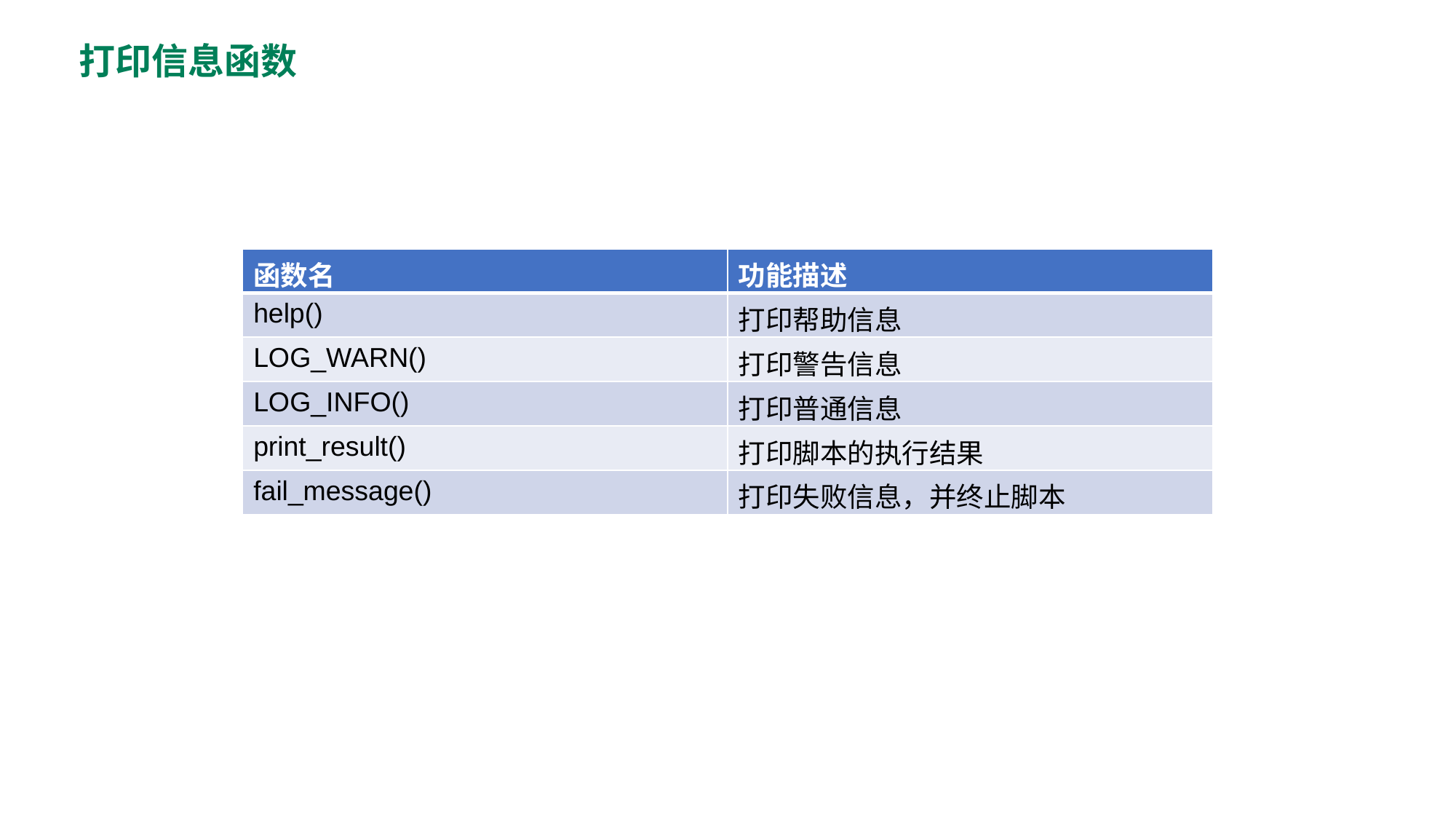

打印信息函数
| 函数名 | 功能描述 |
| --- | --- |
| help() | 打印帮助信息 |
| LOG\_WARN() | 打印警告信息 |
| LOG\_INFO() | 打印普通信息 |
| print\_result() | 打印脚本的执行结果 |
| fail\_message() | 打印失败信息，并终止脚本 |